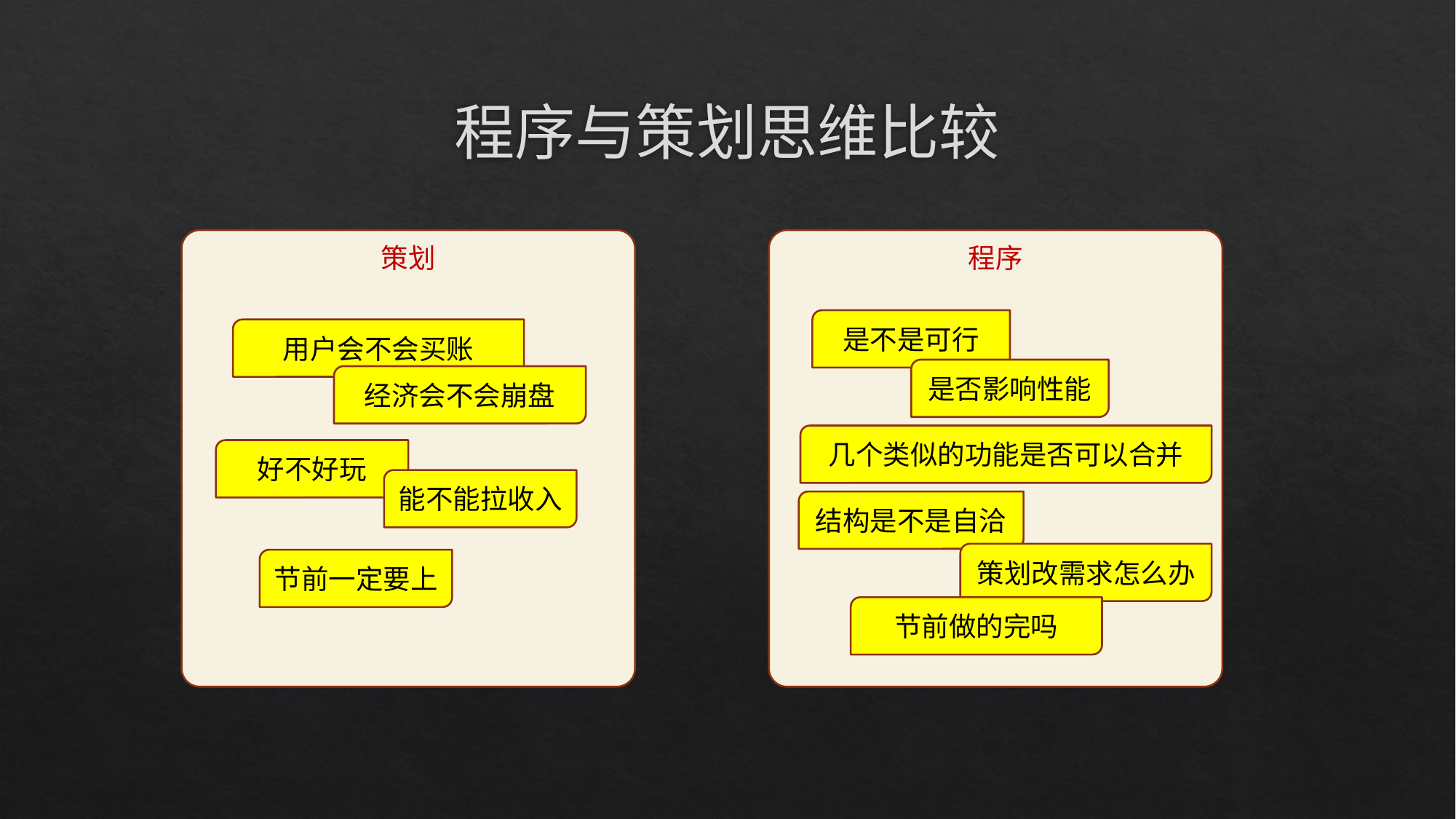

# 程序与策划思维比较
程序
策划
是不是可行
用户会不会买账
是否影响性能
经济会不会崩盘
几个类似的功能是否可以合并
好不好玩
能不能拉收入
结构是不是自洽
策划改需求怎么办
节前一定要上
节前做的完吗